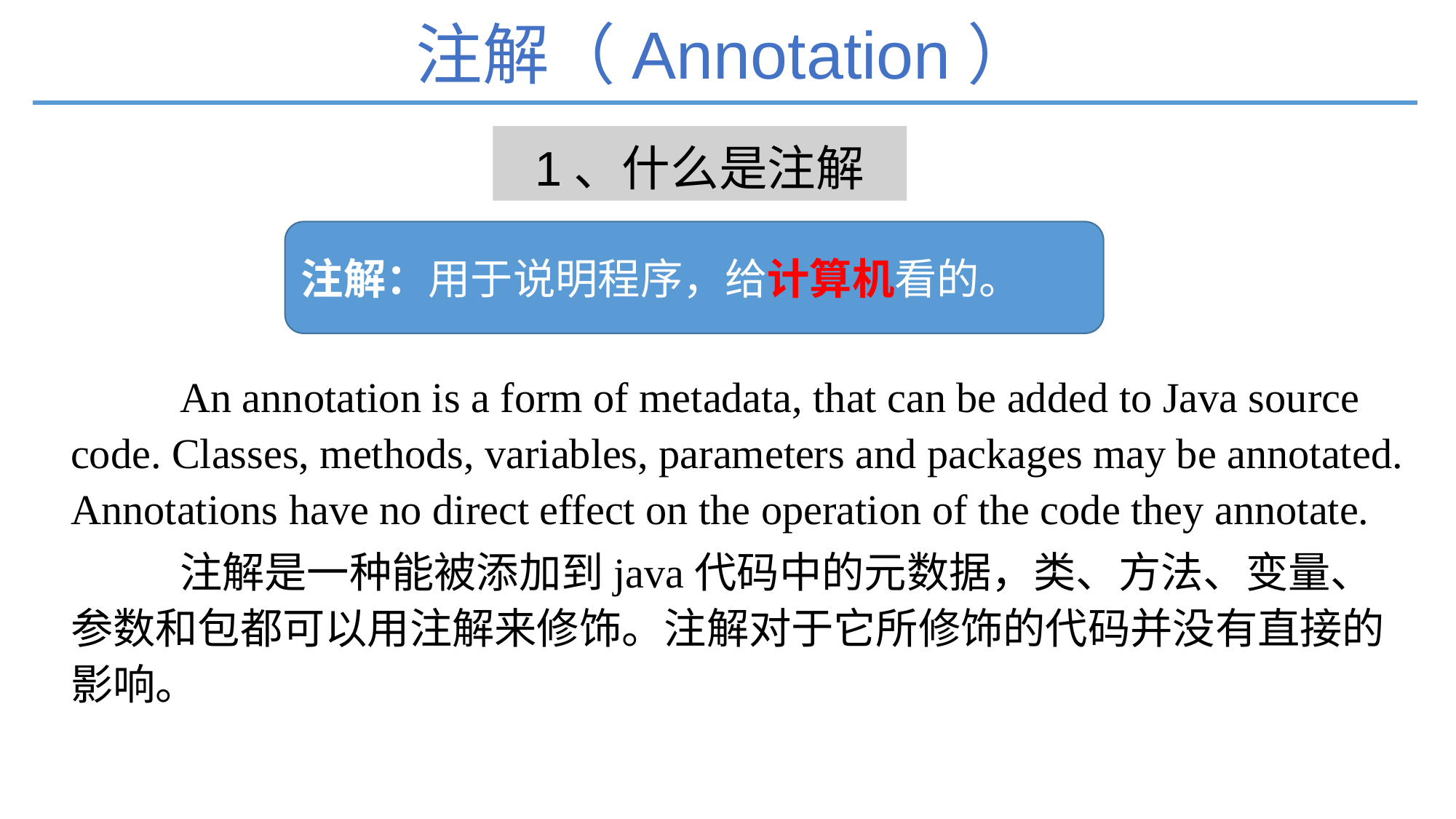

# 注解（Annotation）
1、什么是注解
注解：用于说明程序，给计算机看的。
	An annotation is a form of metadata, that can be added to Java source code. Classes, methods, variables, parameters and packages may be annotated. Annotations have no direct effect on the operation of the code they annotate.
	注解是一种能被添加到java代码中的元数据，类、方法、变量、参数和包都可以用注解来修饰。注解对于它所修饰的代码并没有直接的影响。